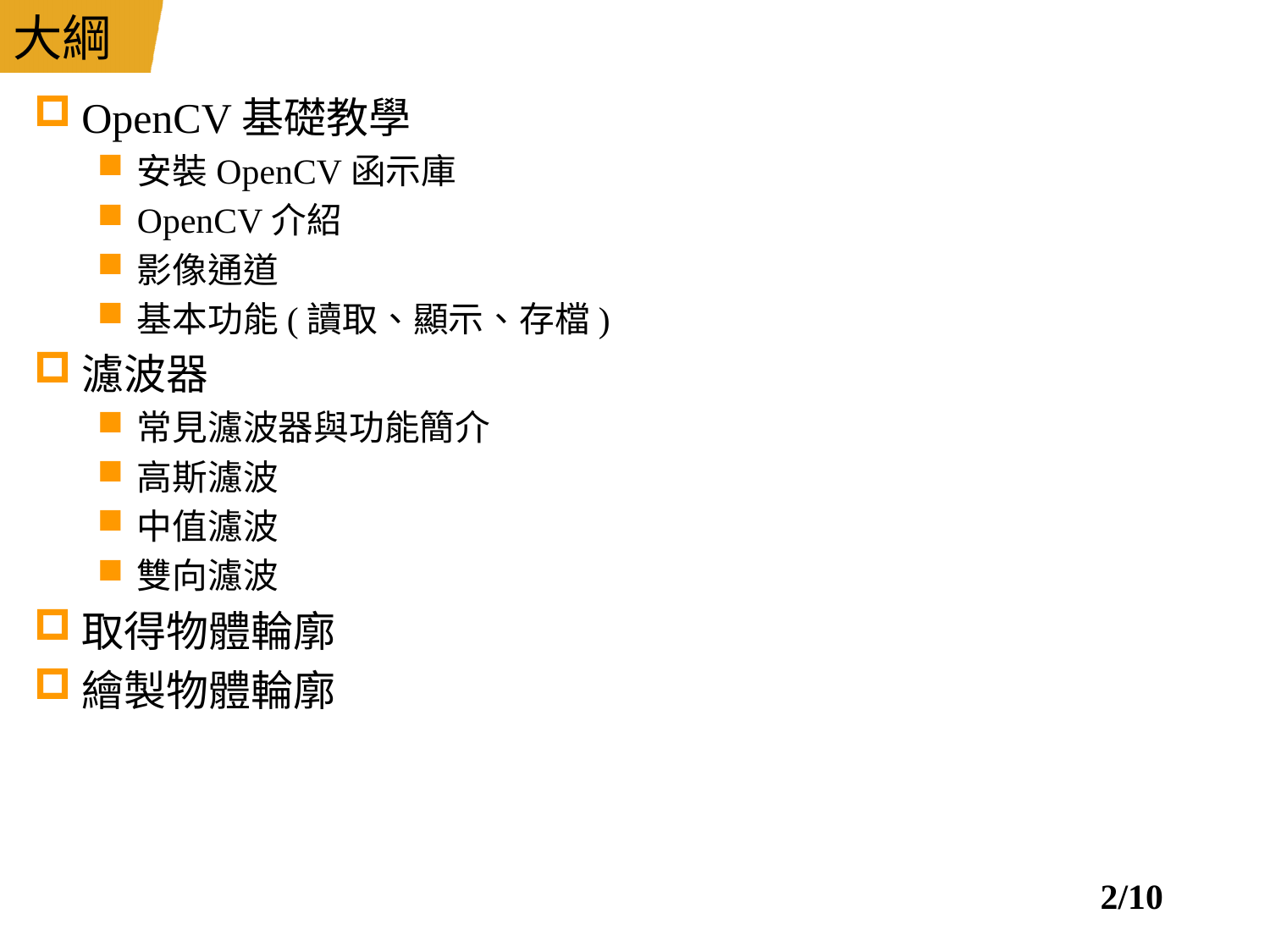

# 大綱
OpenCV基礎教學
安裝OpenCV函示庫
OpenCV介紹
影像通道
基本功能(讀取、顯示、存檔)
濾波器
常見濾波器與功能簡介
高斯濾波
中值濾波
雙向濾波
取得物體輪廓
繪製物體輪廓